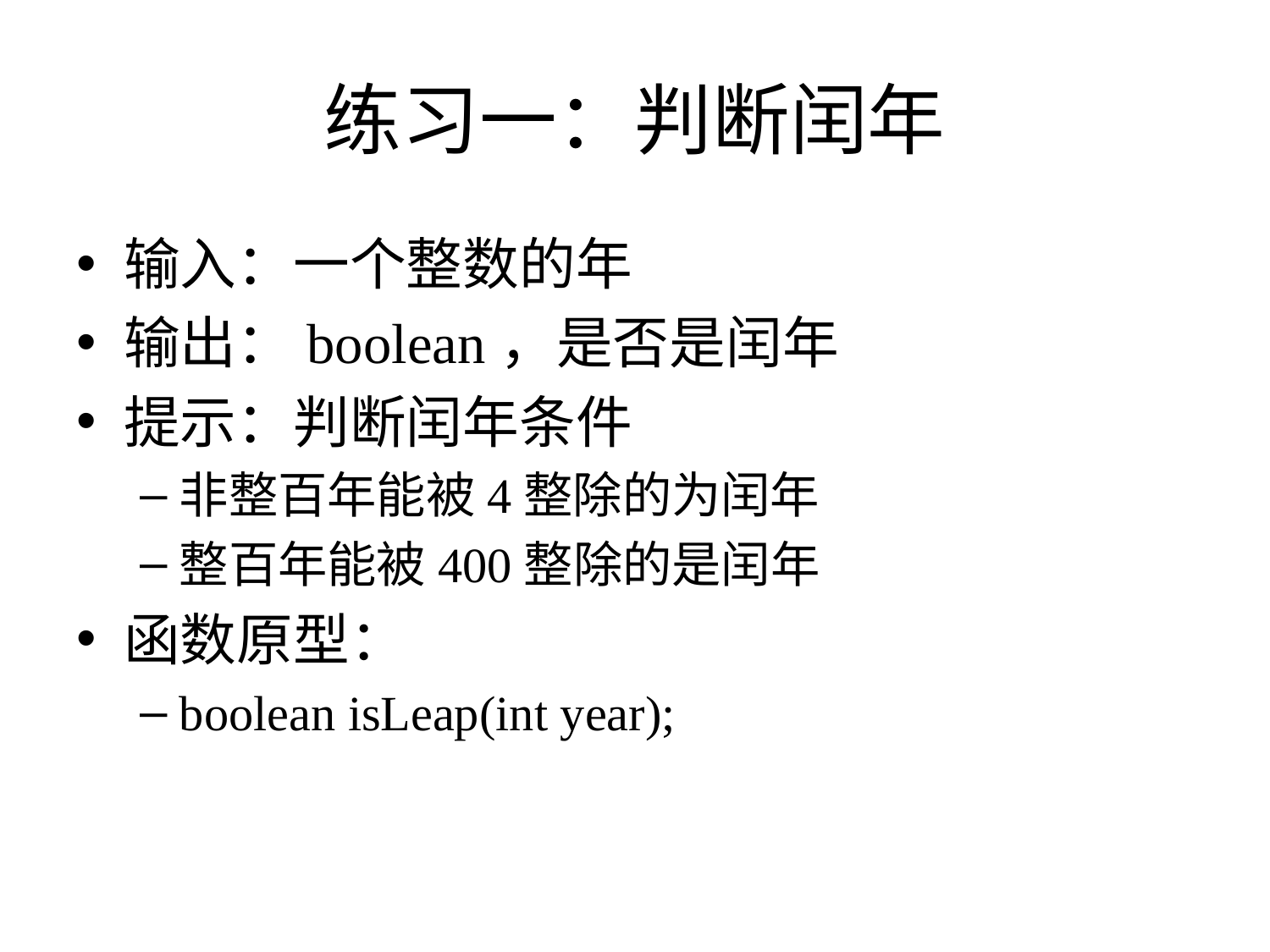

# 练习一：判断闰年
输入：一个整数的年
输出：boolean，是否是闰年
提示：判断闰年条件
非整百年能被4整除的为闰年
整百年能被400整除的是闰年
函数原型：
boolean isLeap(int year);